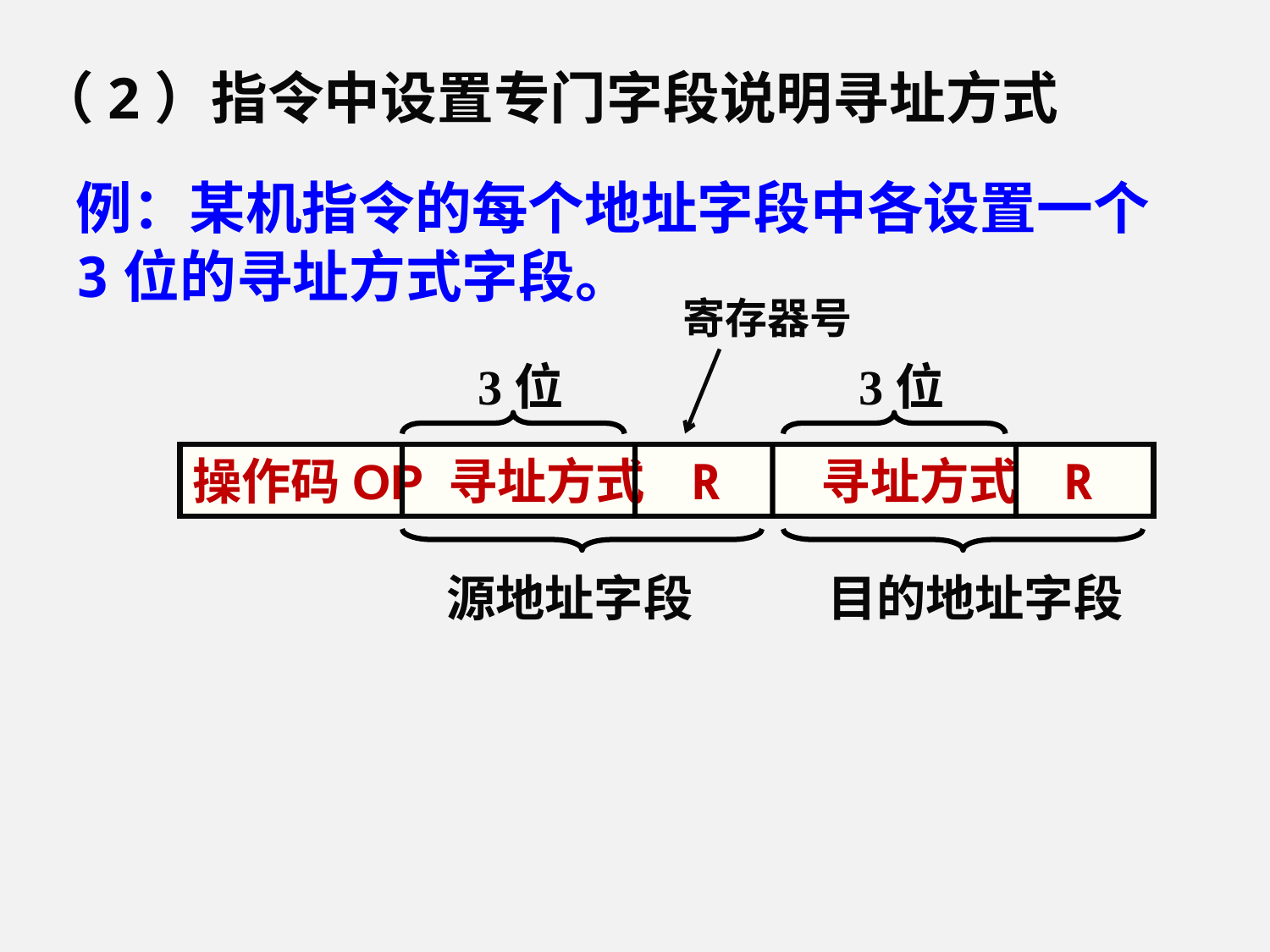

（2）指令中设置专门字段说明寻址方式
例：某机指令的每个地址字段中各设置一个
3位的寻址方式字段。
寄存器号

3位
3位

操作码OP 寻址方式   R   寻址方式   R

源地址字段
目的地址字段
80